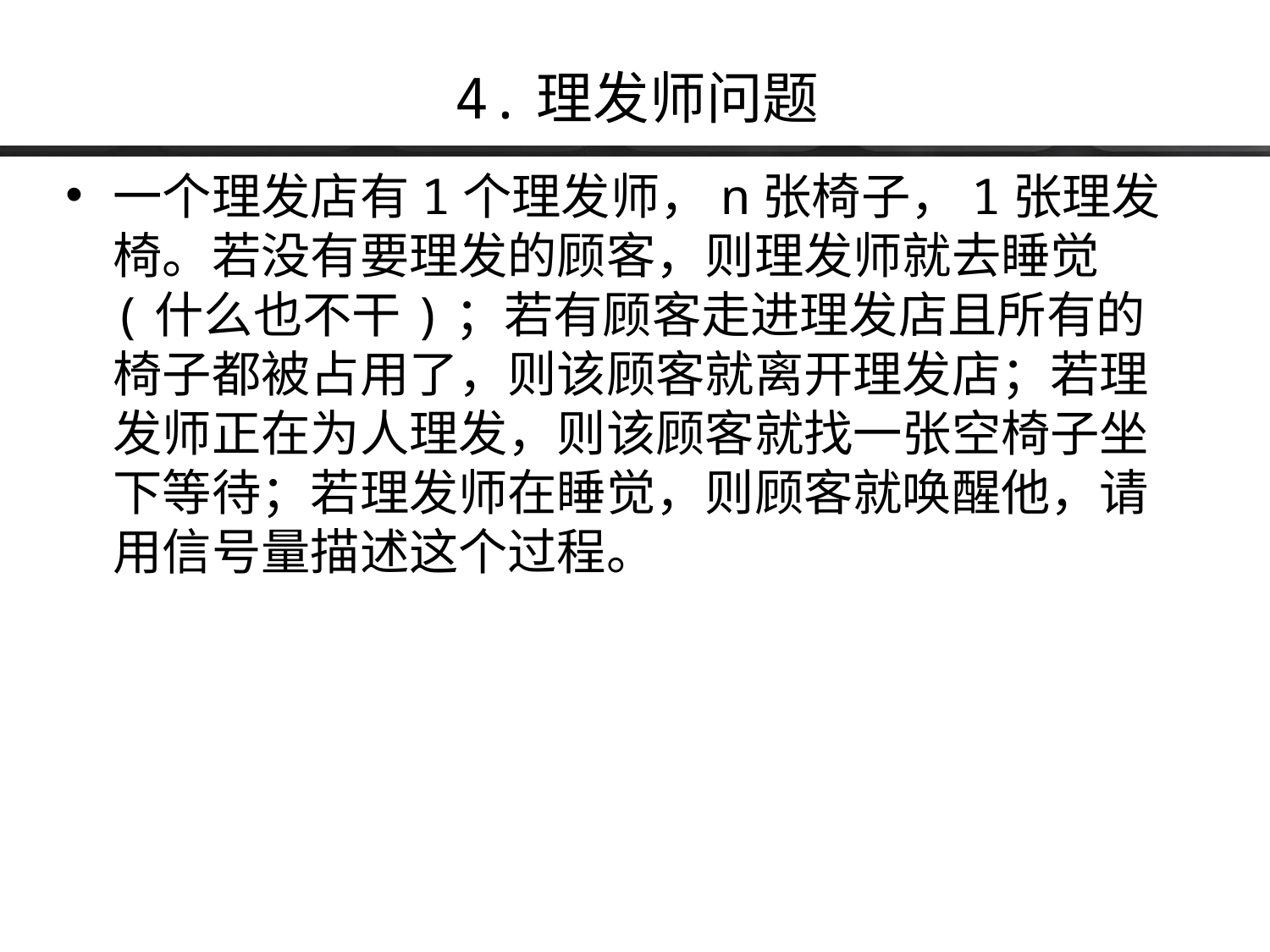

# 4.理发师问题
一个理发店有1个理发师，n张椅子，1张理发椅。若没有要理发的顾客，则理发师就去睡觉(什么也不干)；若有顾客走进理发店且所有的椅子都被占用了，则该顾客就离开理发店；若理发师正在为人理发，则该顾客就找一张空椅子坐下等待；若理发师在睡觉，则顾客就唤醒他，请用信号量描述这个过程。
2